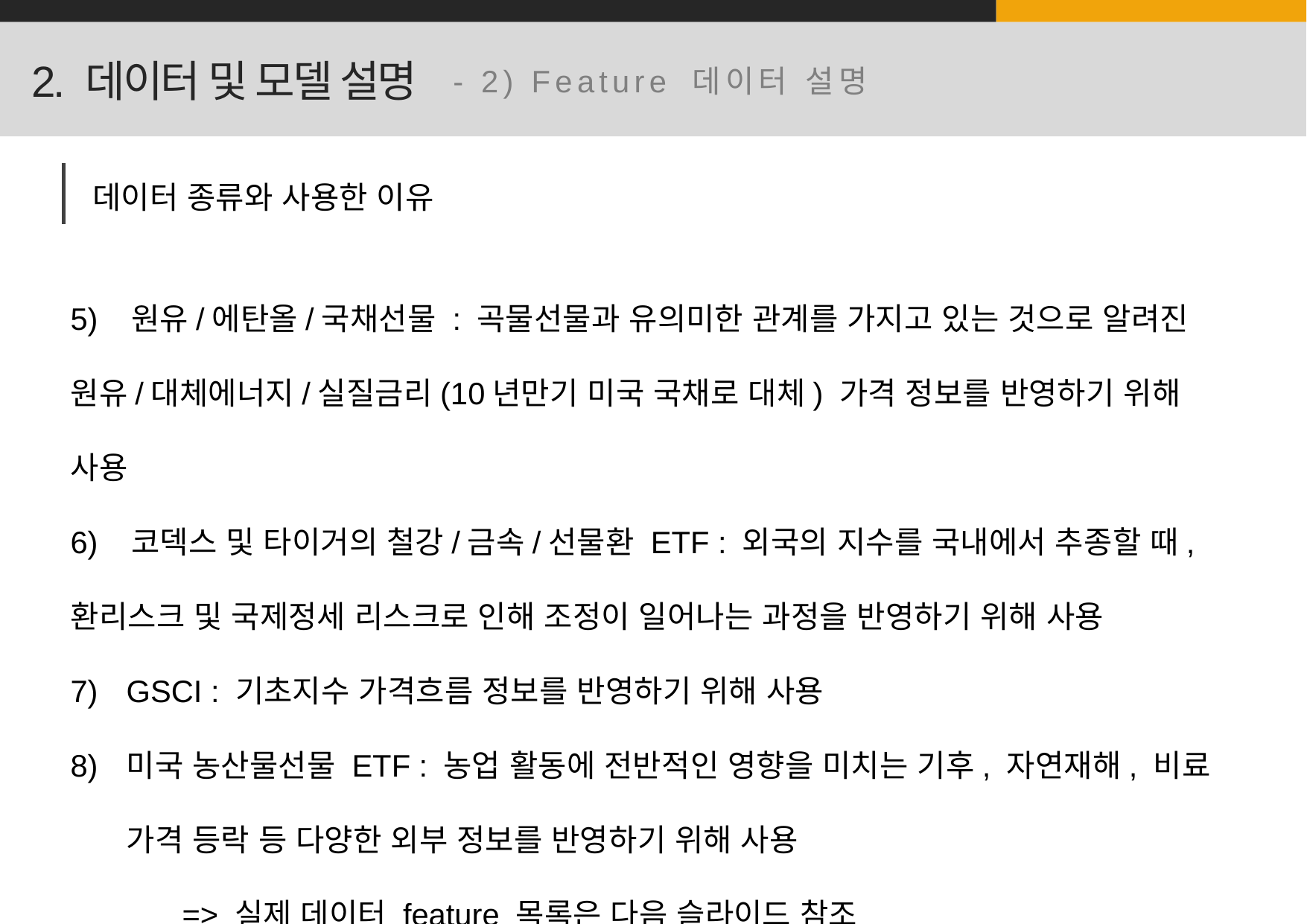

2. 데이터 및 모델 설명
- 2) Feature 데이터 설명
데이터 종류와 사용한 이유
5)   원유/에탄올/국채선물 : 곡물선물과 유의미한 관계를 가지고 있는 것으로 알려진 원유/대체에너지/실질금리(10년만기 미국 국채로 대체) 가격 정보를 반영하기 위해 사용
6)   코덱스 및 타이거의 철강/금속/선물환 ETF : 외국의 지수를 국내에서 추종할 때, 환리스크 및 국제정세 리스크로 인해 조정이 일어나는 과정을 반영하기 위해 사용
GSCI : 기초지수 가격흐름 정보를 반영하기 위해 사용
미국 농산물선물 ETF : 농업 활동에 전반적인 영향을 미치는 기후, 자연재해, 비료 가격 등락 등 다양한 외부 정보를 반영하기 위해 사용
	=> 실제 데이터 feature 목록은 다음 슬라이드 참조